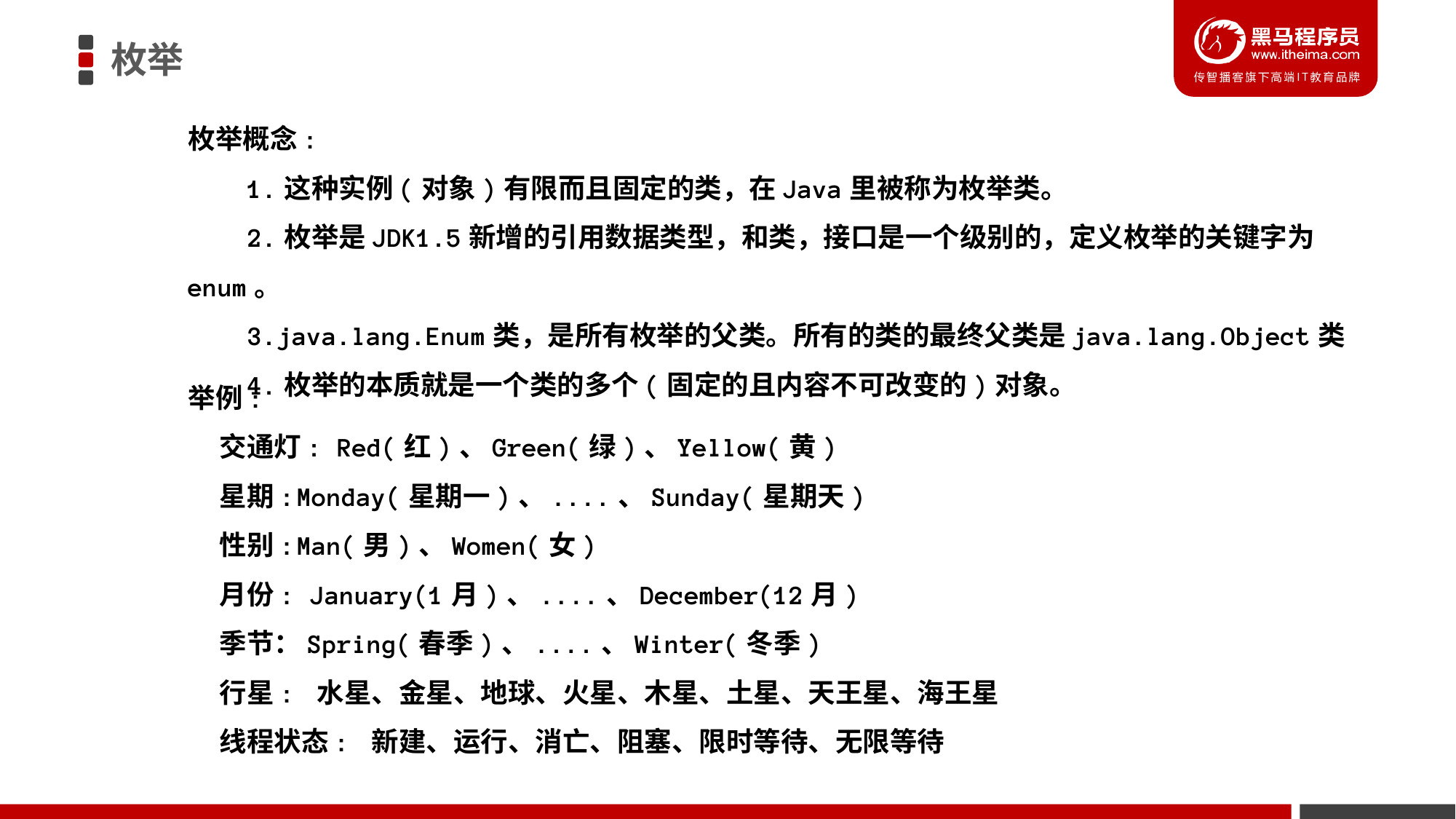

枚举
枚举概念:
    1.这种实例(对象)有限而且固定的类，在Java里被称为枚举类。
    2.枚举是JDK1.5新增的引用数据类型，和类，接口是一个级别的，定义枚举的关键字为enum。
    3.java.lang.Enum类，是所有枚举的父类。所有的类的最终父类是java.lang.Object类
    4.枚举的本质就是一个类的多个(固定的且内容不可改变的)对象。
举例:
    交通灯: Red(红)、Green(绿)、Yellow(黄)
    星期:	Monday(星期一)、....、Sunday(星期天)
    性别:	Man(男)、Women(女)
    月份: January(1月)、....、December(12月)
    季节：Spring(春季)、....、Winter(冬季)
    行星: 水星、金星、地球、火星、木星、土星、天王星、海王星
    线程状态: 新建、运行、消亡、阻塞、限时等待、无限等待